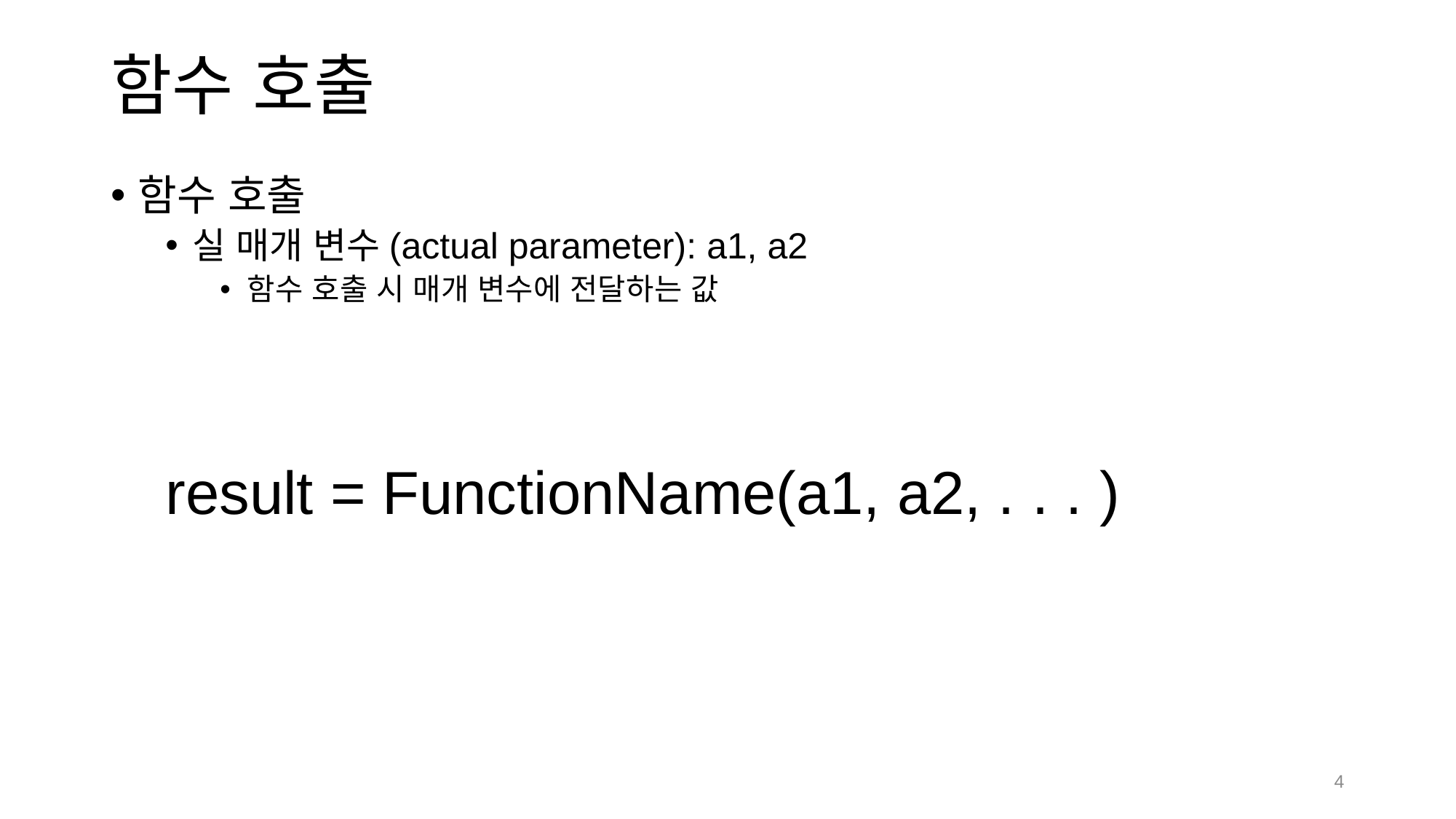

# 함수 호출
함수 호출
실 매개 변수(actual parameter): a1, a2
함수 호출 시 매개 변수에 전달하는 값

result = FunctionName(a1, a2, . . . )
4